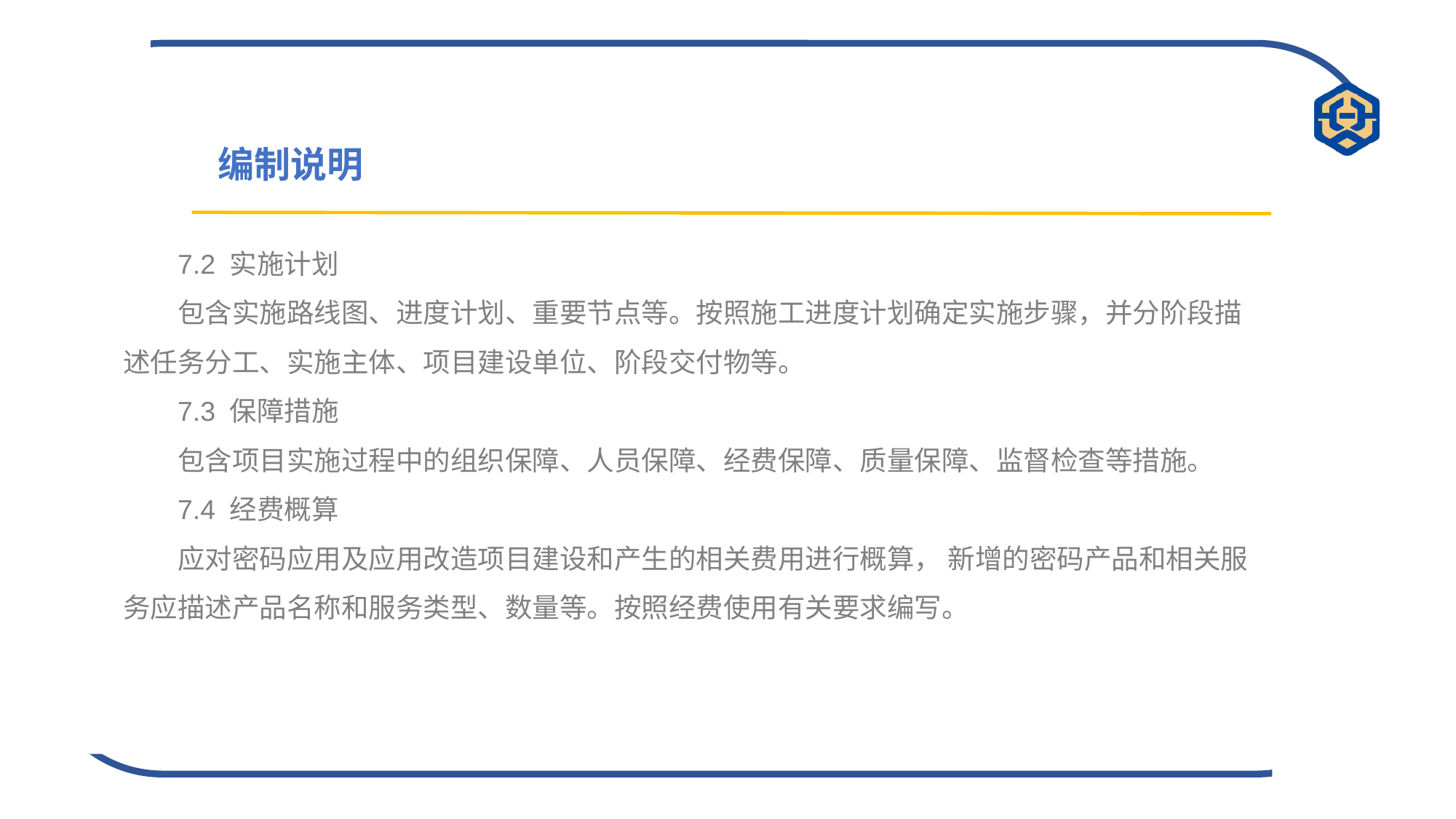

编制说明
7.2 实施计划
包含实施路线图、进度计划、重要节点等。按照施工进度计划确定实施步骤，并分阶段描述任务分工、实施主体、项目建设单位、阶段交付物等。
7.3 保障措施
包含项目实施过程中的组织保障、人员保障、经费保障、质量保障、监督检查等措施。
7.4 经费概算
应对密码应用及应用改造项目建设和产生的相关费用进行概算， 新增的密码产品和相关服务应描述产品名称和服务类型、数量等。按照经费使用有关要求编写。